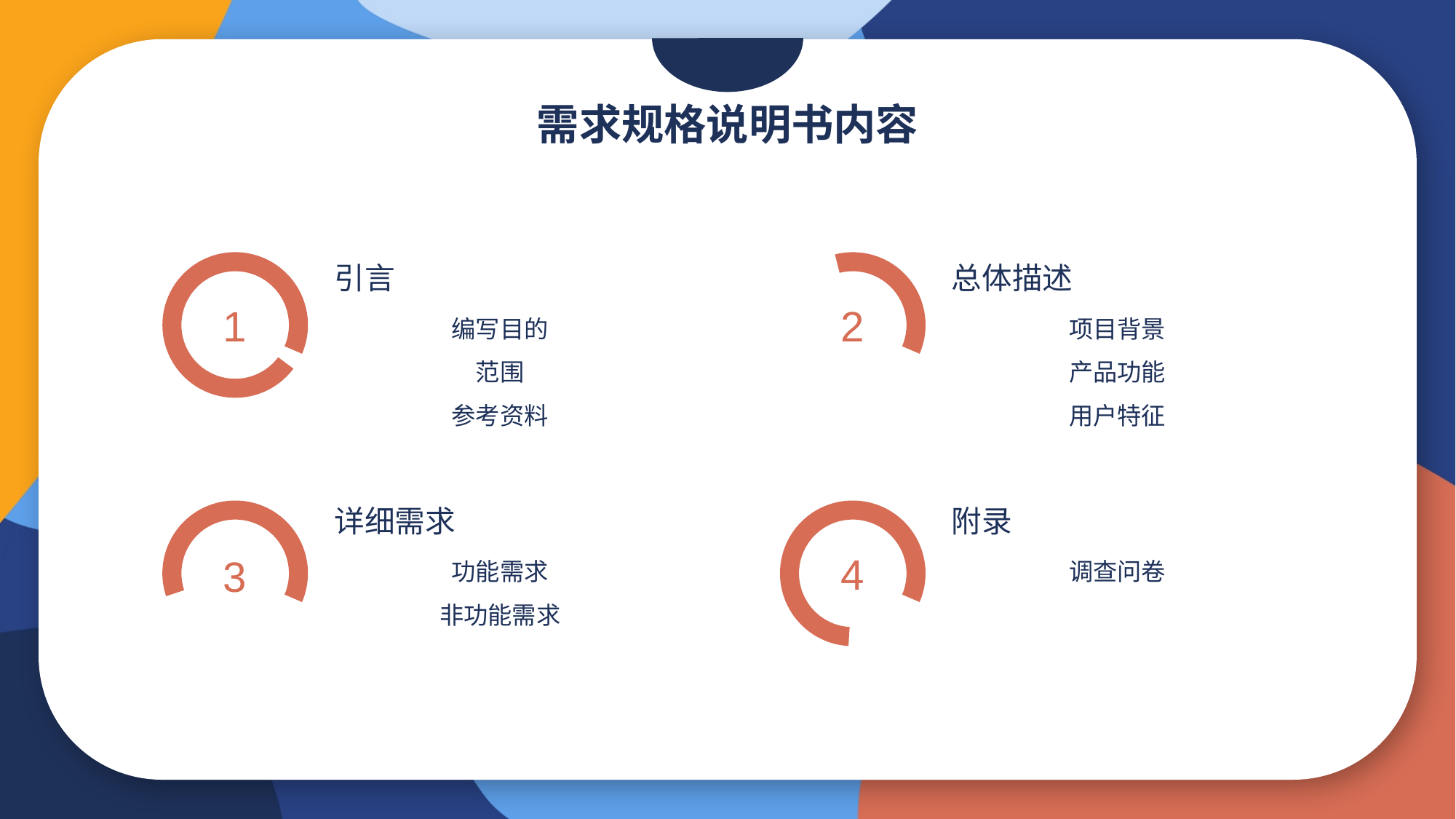

需求规格说明书内容

引言
总体描述
1
编写目的
范围
参考资料
2
项目背景
产品功能
用户特征
详细需求
附录

功能需求
非功能需求
调查问卷
4
3